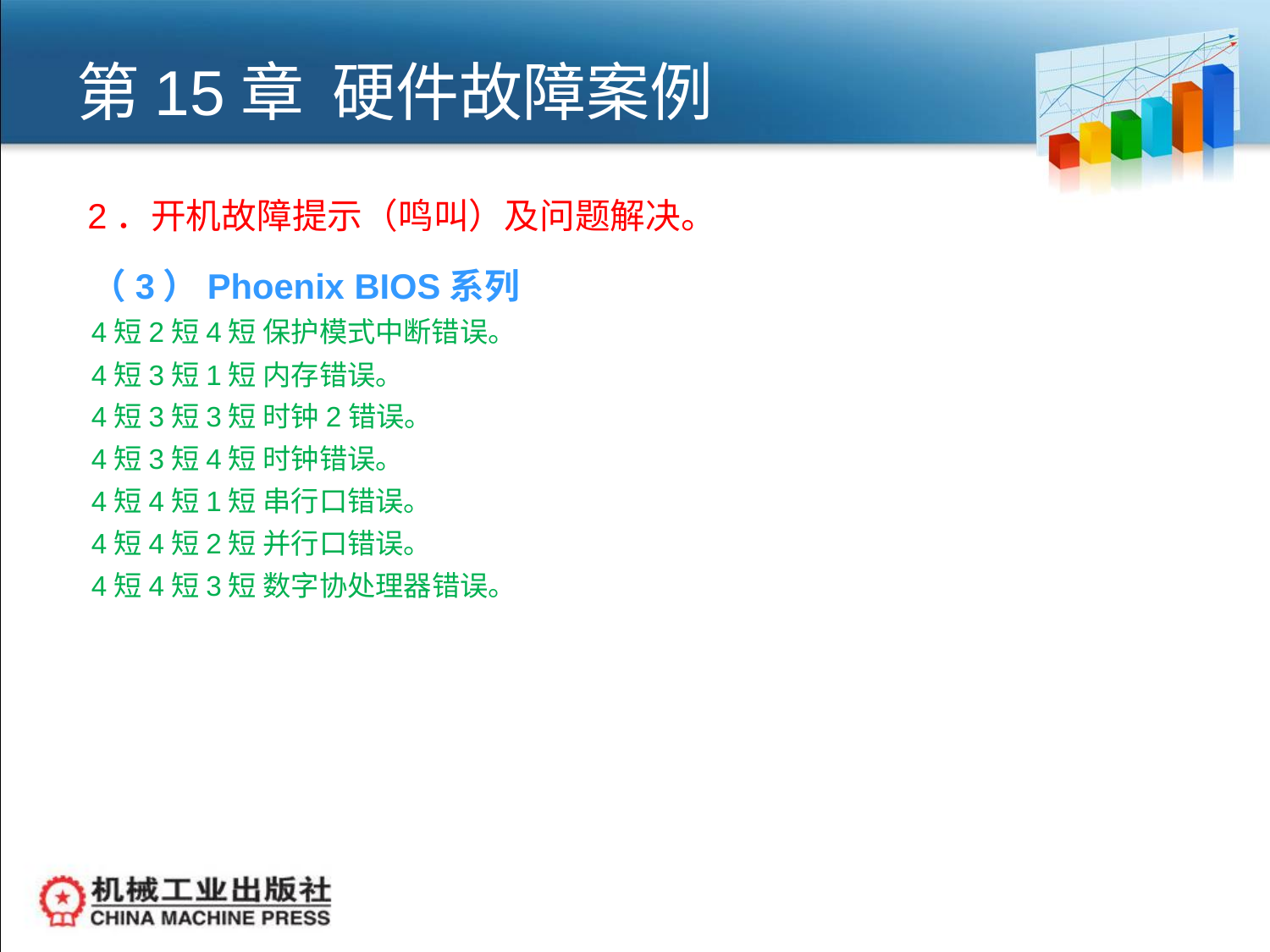

# 第15章  硬件故障案例
2．开机故障提示（鸣叫）及问题解决。
（3）Phoenix BIOS系列
4短2短4短 保护模式中断错误。
4短3短1短 内存错误。
4短3短3短 时钟2错误。
4短3短4短 时钟错误。
4短4短1短 串行口错误。
4短4短2短 并行口错误。
4短4短3短 数字协处理器错误。